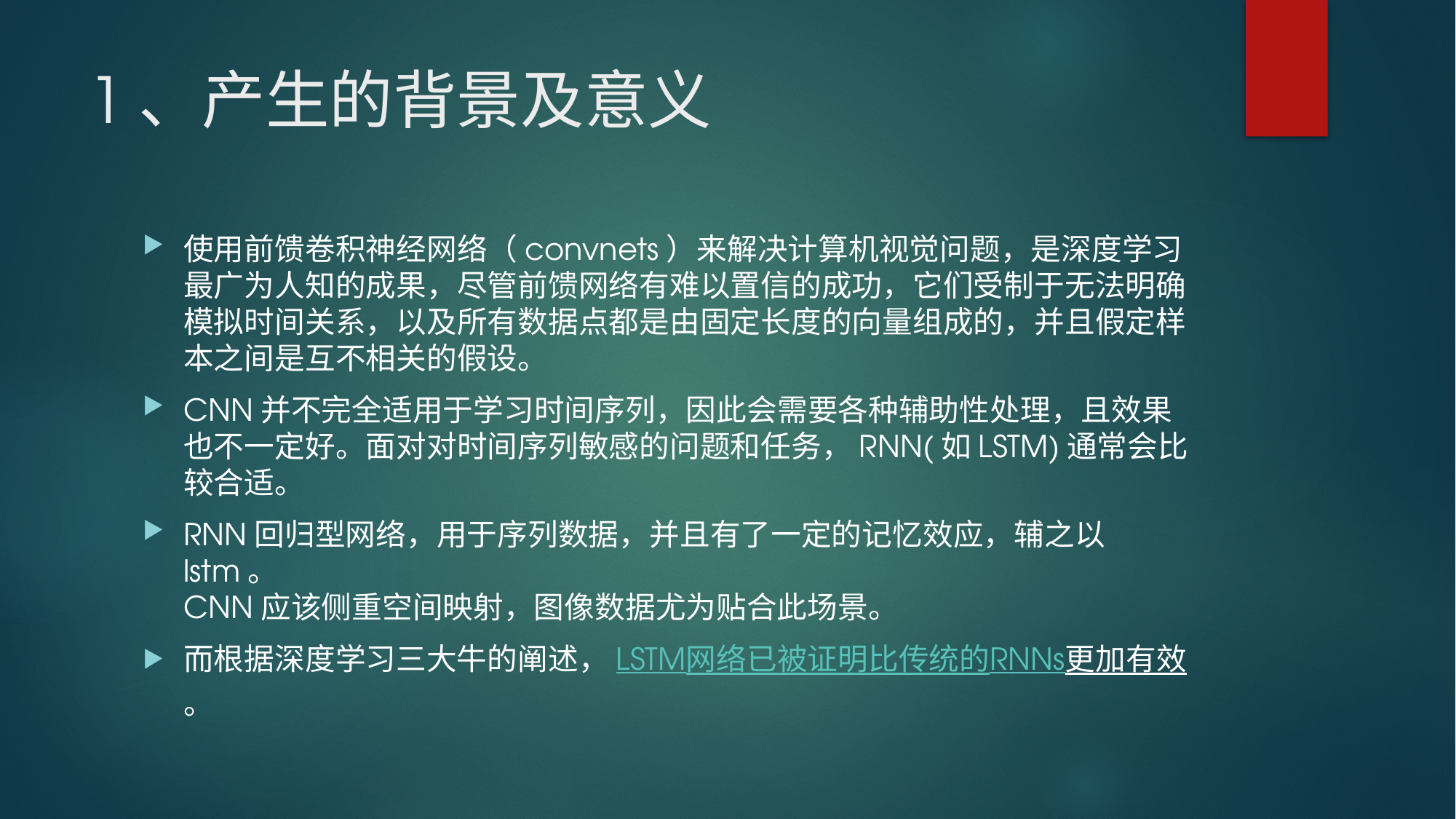

# 1、产生的背景及意义

使用前馈卷积神经网络（convnets）来解决计算机视觉问题，是深度学习最广为人知的成果，尽管前馈网络有难以置信的成功，它们受制于无法明确模拟时间关系，以及所有数据点都是由固定长度的向量组成的，并且假定样本之间是互不相关的假设。
CNN并不完全适用于学习时间序列，因此会需要各种辅助性处理，且效果也不一定好。面对对时间序列敏感的问题和任务，RNN(如LSTM)通常会比较合适。
RNN回归型网络，用于序列数据，并且有了一定的记忆效应，辅之以lstm。
CNN应该侧重空间映射，图像数据尤为贴合此场景。
而根据深度学习三大牛的阐述，LSTM网络已被证明比传统的RNNs更加有效。